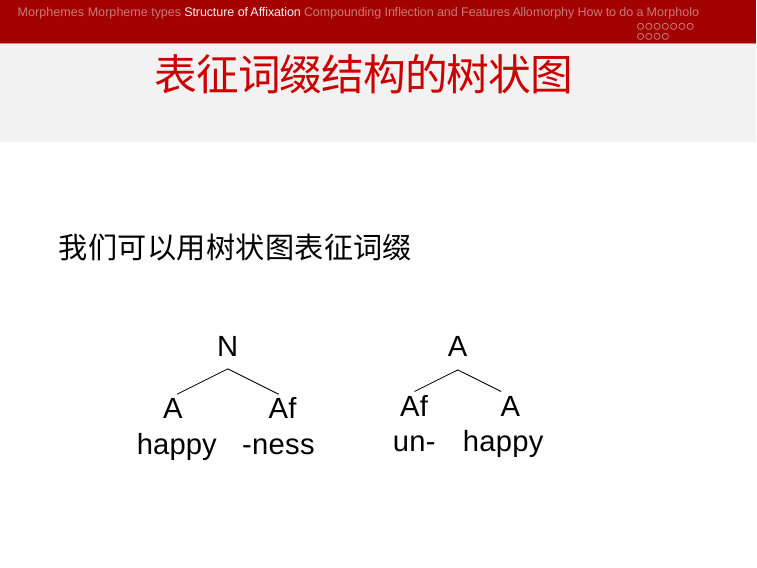

Morphemes Morpheme types Structure of Affixation Compounding Inflection and Features Allomorphy How to do a Morpholo
# 表征词缀结构的树状图
我们可以用树状图表征词缀
N
A

Af	A
un-	happy
A	Af
happy	-ness